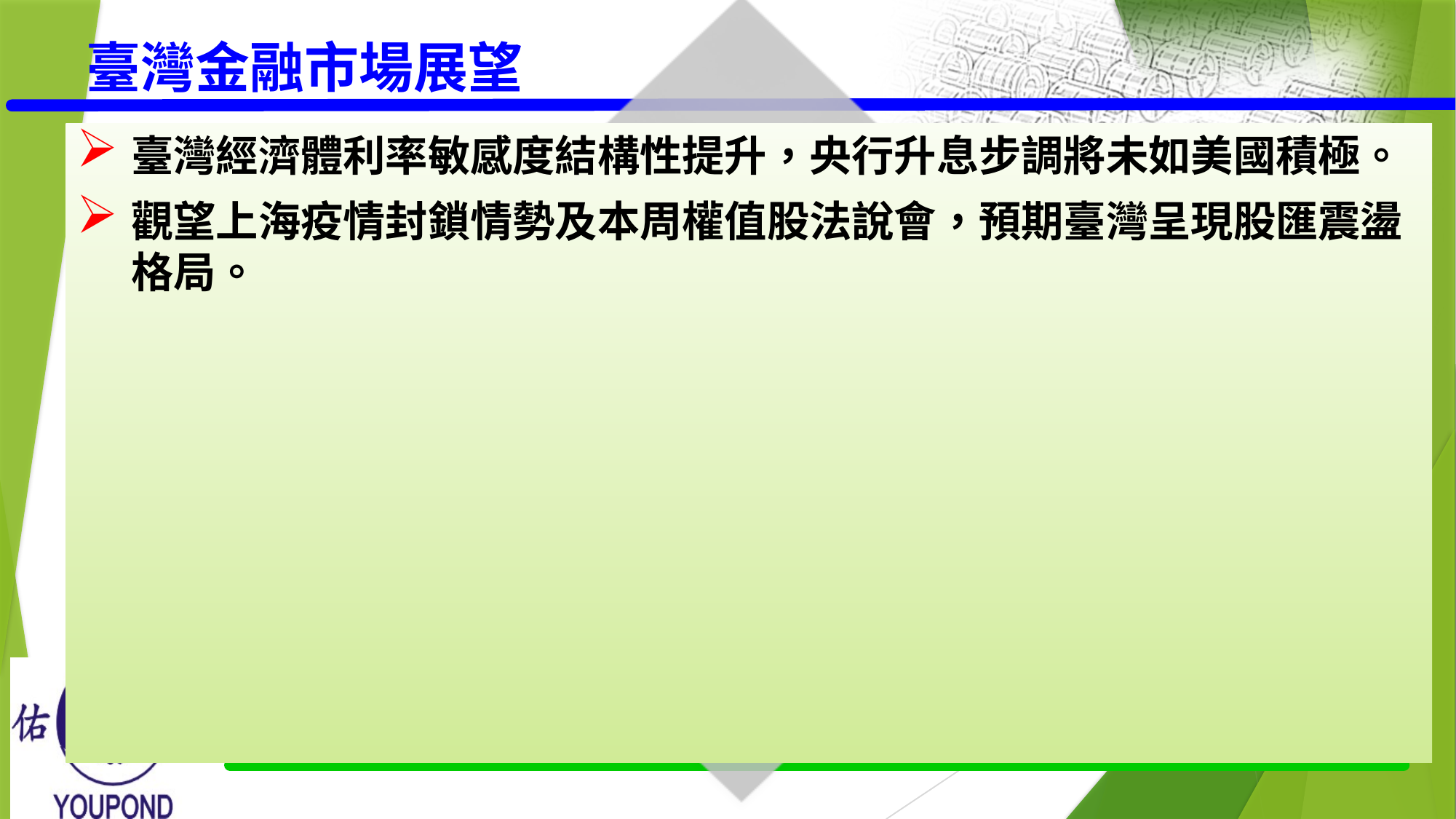

# 臺灣金融市場展望
臺灣經濟體利率敏感度結構性提升，央行升息步調將未如美國積極。
觀望上海疫情封鎖情勢及本周權值股法說會，預期臺灣呈現股匯震盪格局。